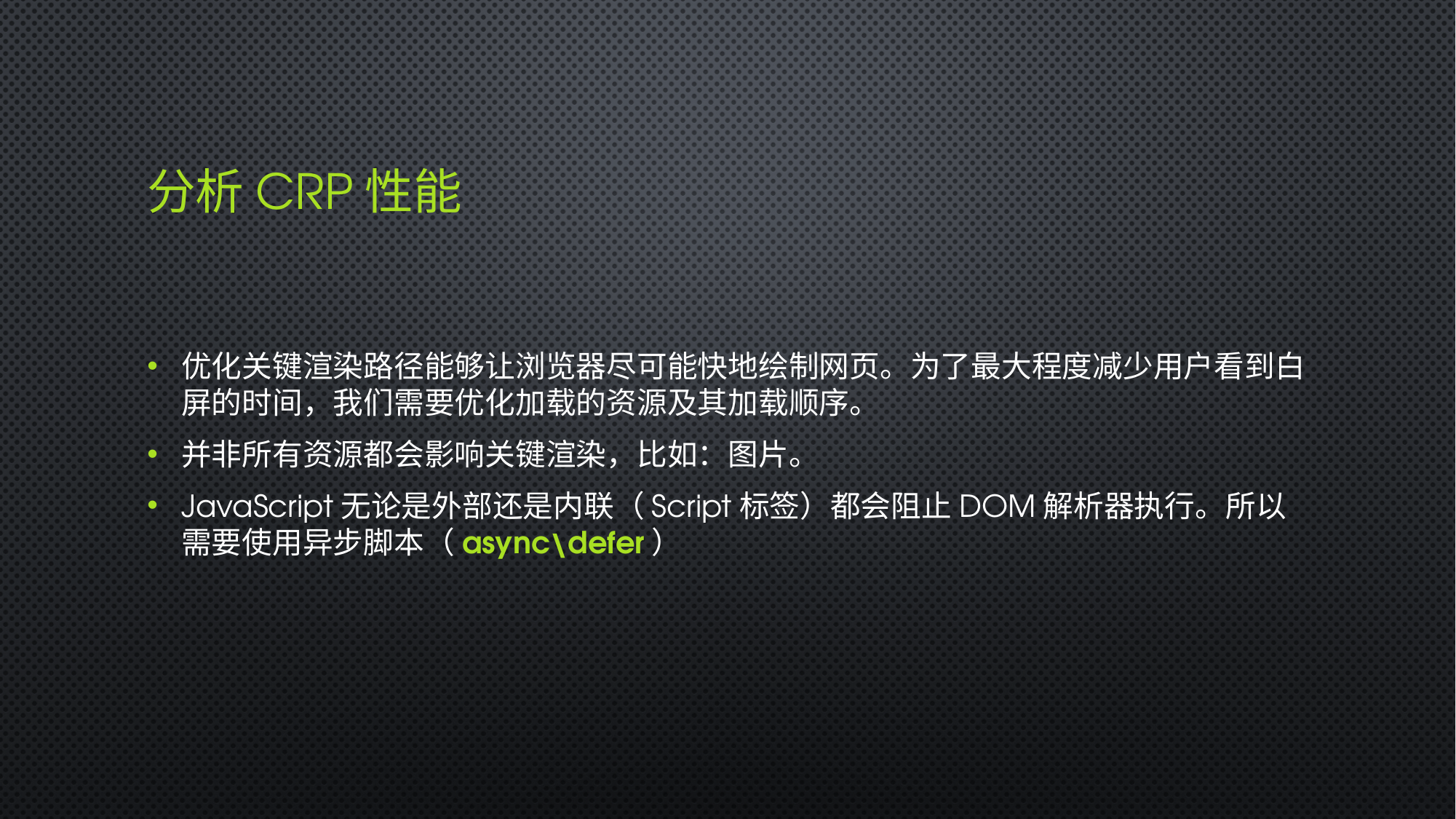

# 分析CRP性能
优化关键渲染路径能够让浏览器尽可能快地绘制网页。为了最大程度减少用户看到白屏的时间，我们需要优化加载的资源及其加载顺序。
并非所有资源都会影响关键渲染，比如：图片。
JavaScript无论是外部还是内联（Script标签）都会阻止DOM解析器执行。所以需要使用异步脚本（async\defer）